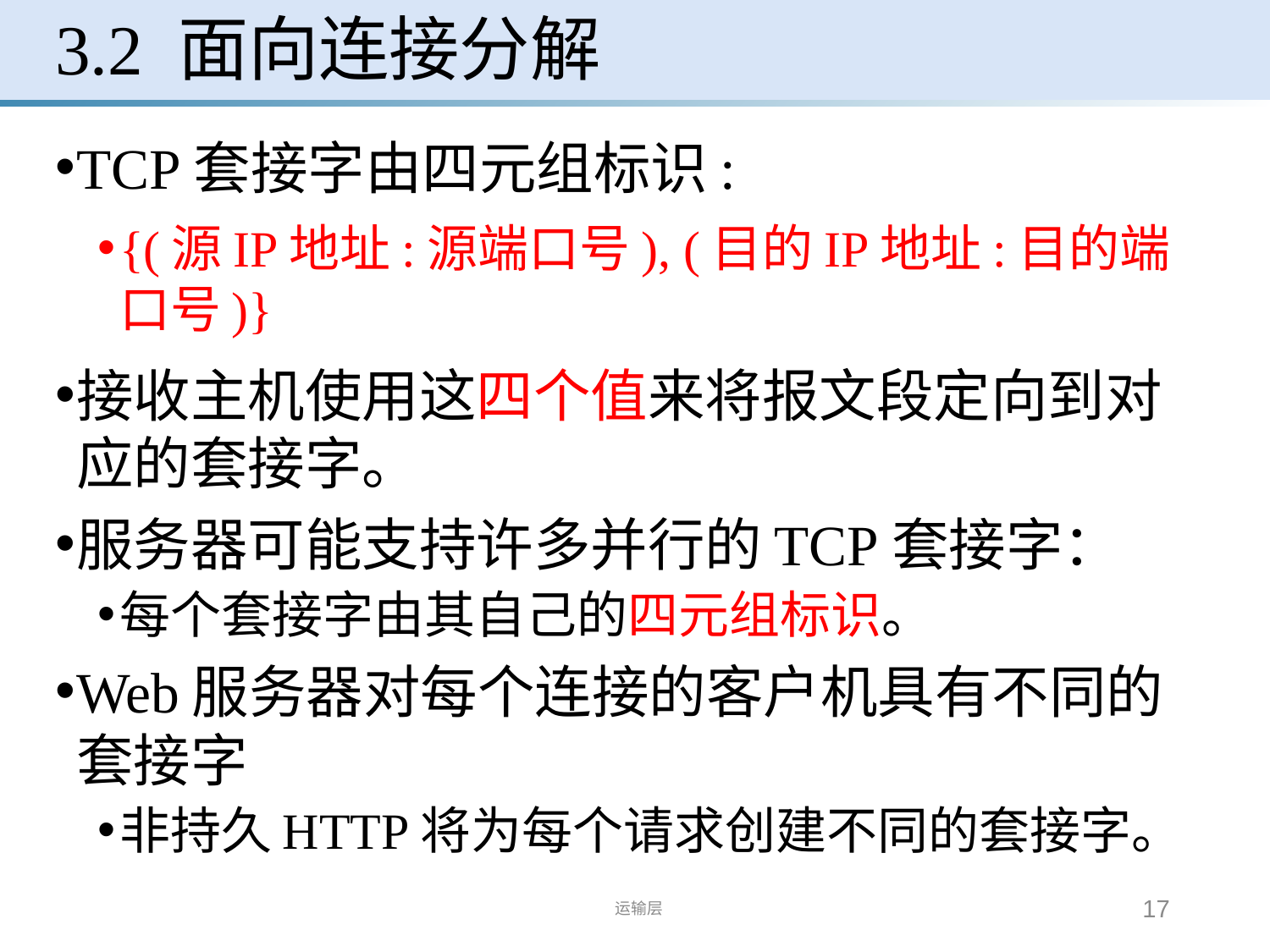

# 3.2 面向连接分解
TCP套接字由四元组标识:
{(源IP地址:源端口号), (目的IP地址:目的端口号)}
接收主机使用这四个值来将报文段定向到对应的套接字。
服务器可能支持许多并行的TCP套接字：
每个套接字由其自己的四元组标识。
Web服务器对每个连接的客户机具有不同的套接字
非持久HTTP将为每个请求创建不同的套接字。
 运输层
17